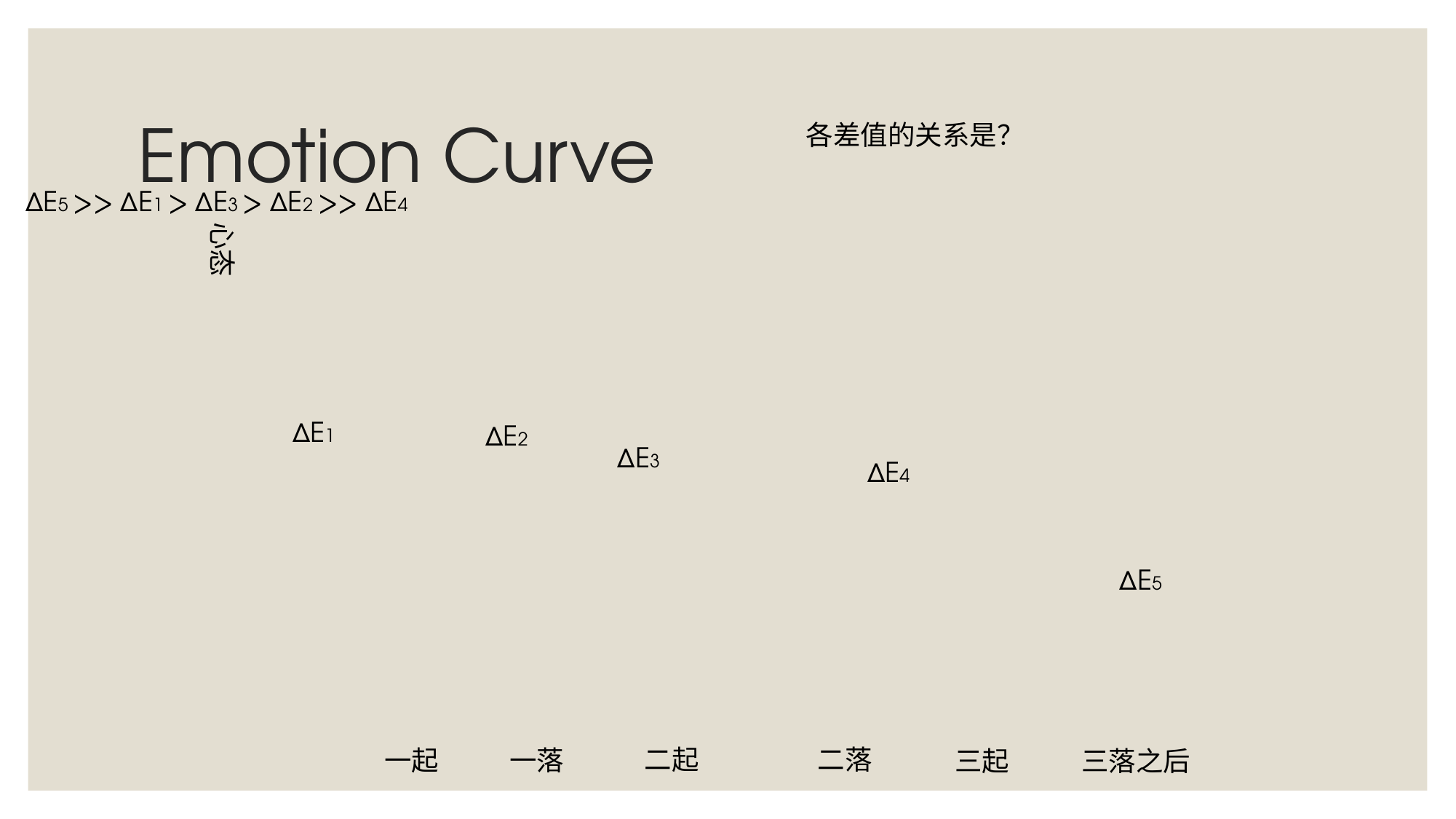

# Emotion Curve
各差值的关系是？
ΔE5 >> ΔE1 > ΔE3 > ΔE2 >> ΔE4
心态
ΔE1
ΔE2
ΔE3
ΔE4
ΔE5
二落
二起
一落
一起
三起
三落之后